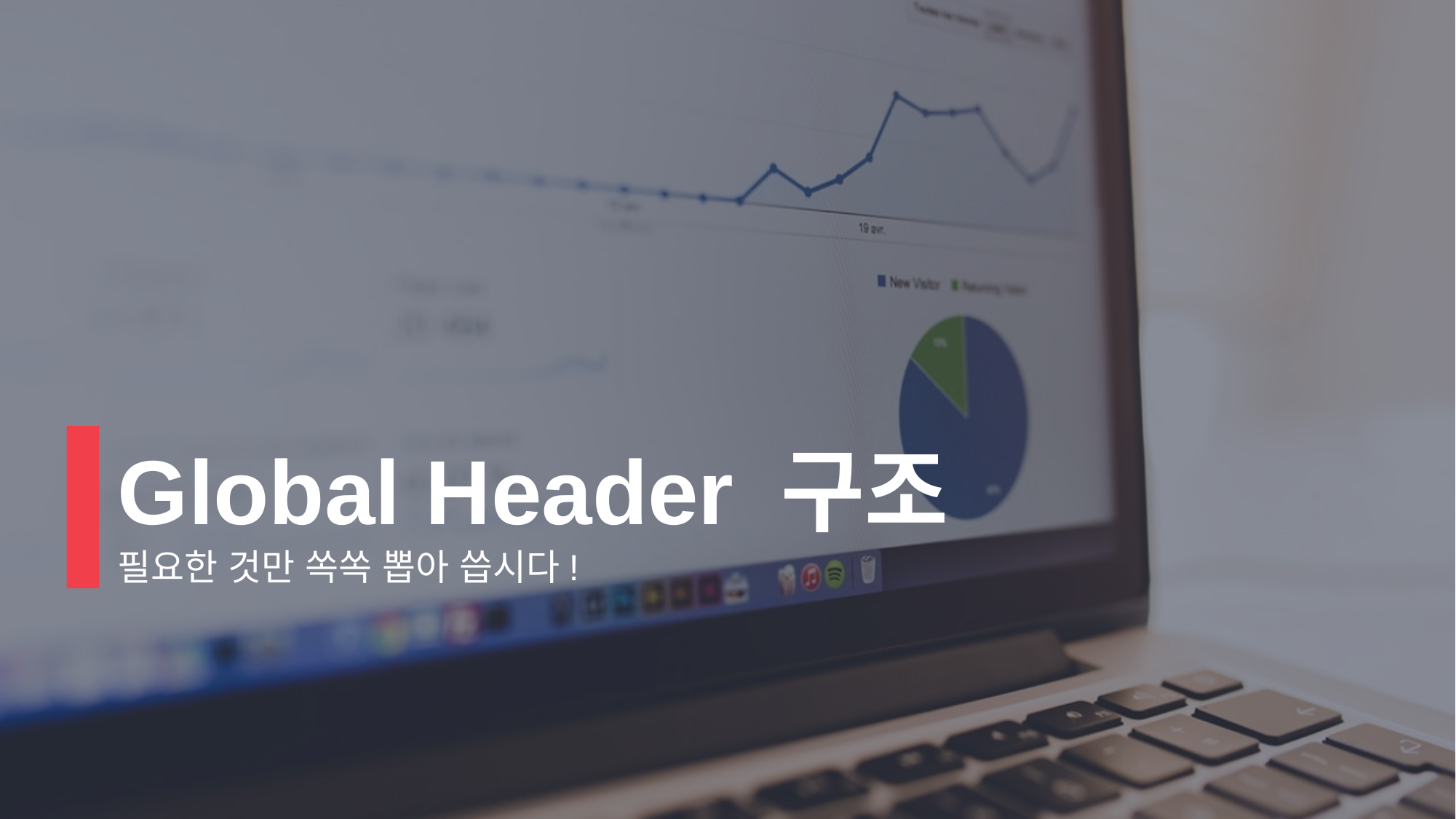

# Global Header 구조
필요한 것만 쏙쏙 뽑아 씁시다!